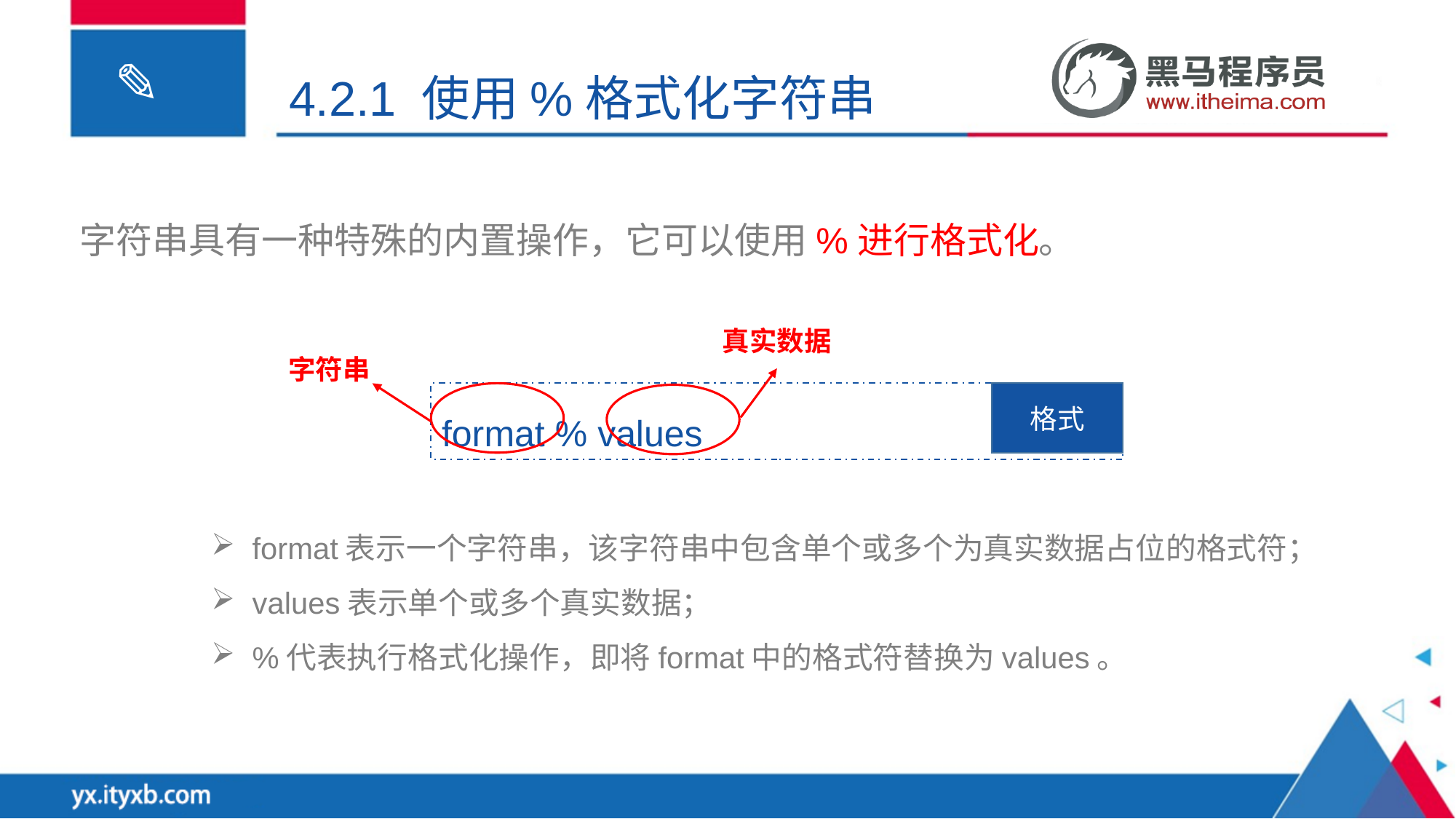

4.2.1 使用%格式化字符串
字符串具有一种特殊的内置操作，它可以使用%进行格式化。
真实数据
字符串
format % values
格式

format表示一个字符串，该字符串中包含单个或多个为真实数据占位的格式符；
values表示单个或多个真实数据；
%代表执行格式化操作，即将format中的格式符替换为values。